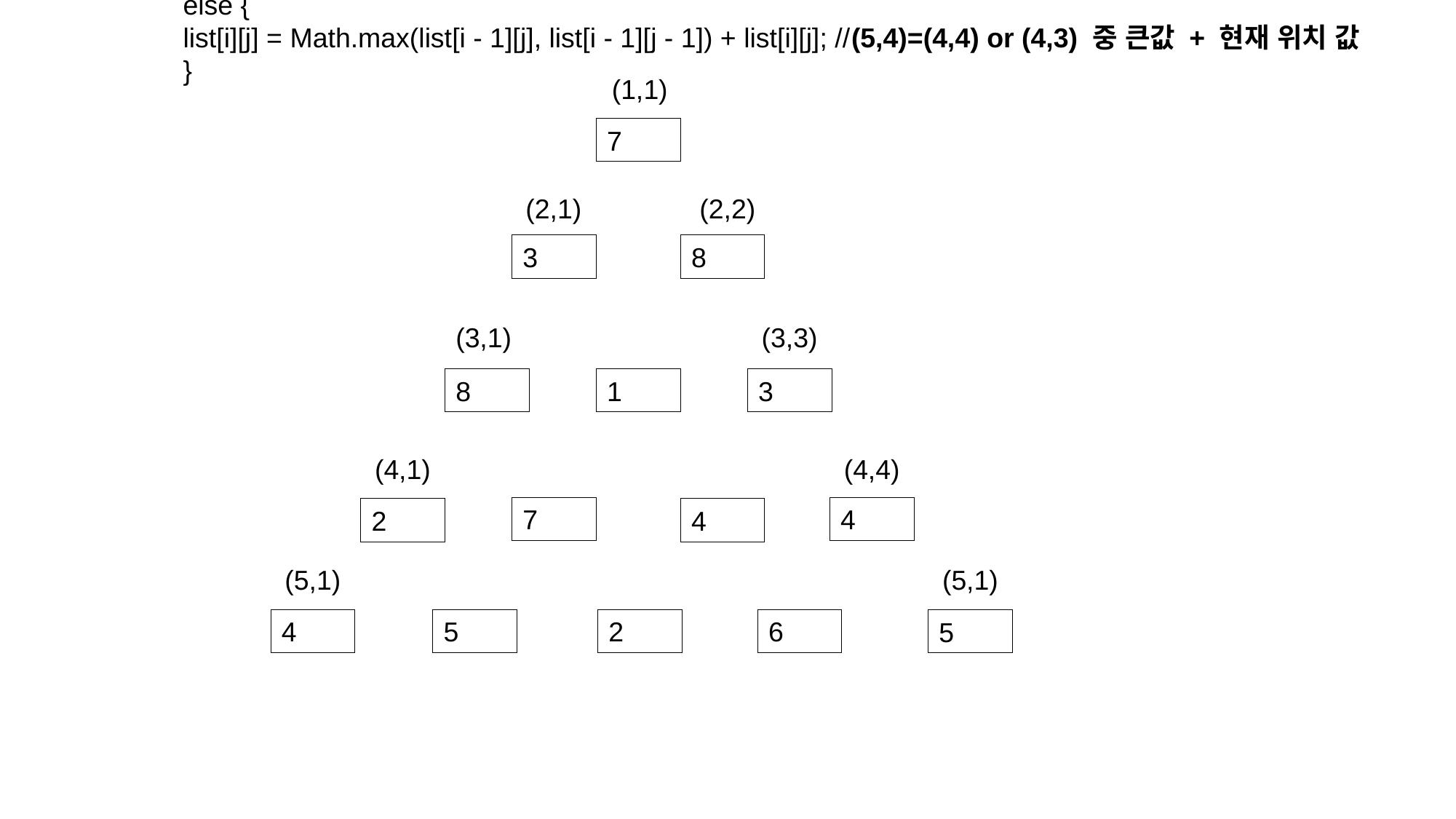

배열 처럼 생각해서
맨 양쪽 끝은 경우의 수가 1가지이기 때문에

if (j == 1) {
list[i][j] = list[i - 1][j] + list[i][j];
} else if (i == j) {
list[i][j] = list[i - 1][j - 1] + list[i][j];
}

중간 부분은
else {
list[i][j] = Math.max(list[i - 1][j], list[i - 1][j - 1]) + list[i][j]; //(5,4)=(4,4) or (4,3) 중 큰값 + 현재 위치 값
}

(1,1)
7
3
8
8
1
3
7
4
2
4
4
5
2
6
5
(2,1)
(2,2)
(3,1)
(3,3)
(4,1)
(4,4)
(5,1)
(5,1)